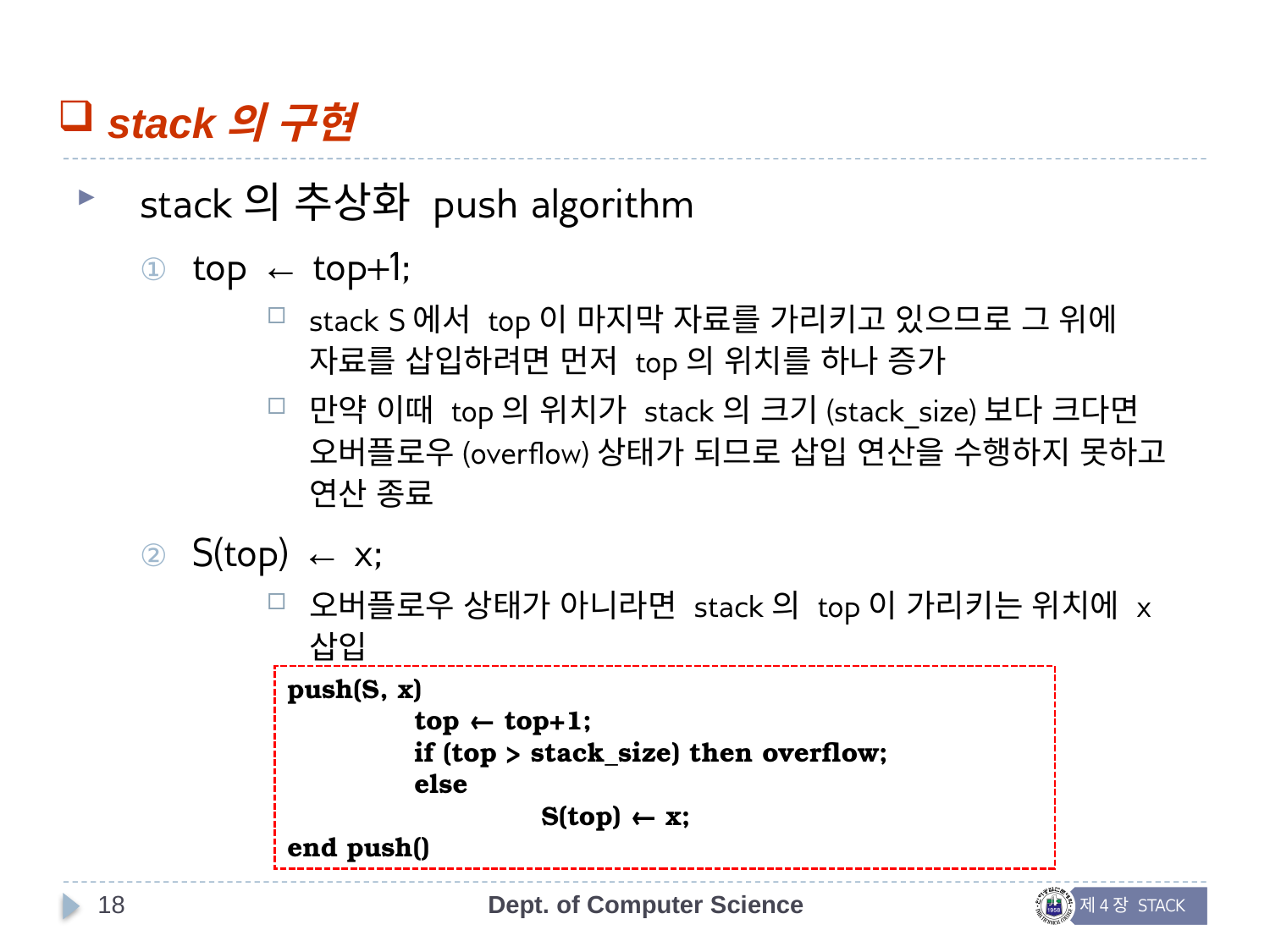

stack의 구현
stack의 추상화 push algorithm
top ← top+1;
stack S에서 top이 마지막 자료를 가리키고 있으므로 그 위에 자료를 삽입하려면 먼저 top의 위치를 하나 증가
만약 이때 top의 위치가 stack의 크기(stack_size)보다 크다면 오버플로우(overflow)상태가 되므로 삽입 연산을 수행하지 못하고 연산 종료
S(top) ← x;
오버플로우 상태가 아니라면 stack의 top이 가리키는 위치에 x 삽입
push(S, x)
	top ← top+1;
	if (top > stack_size) then overflow;
	else
		S(top) ← x;
end push()
18
Dept. of Computer Science